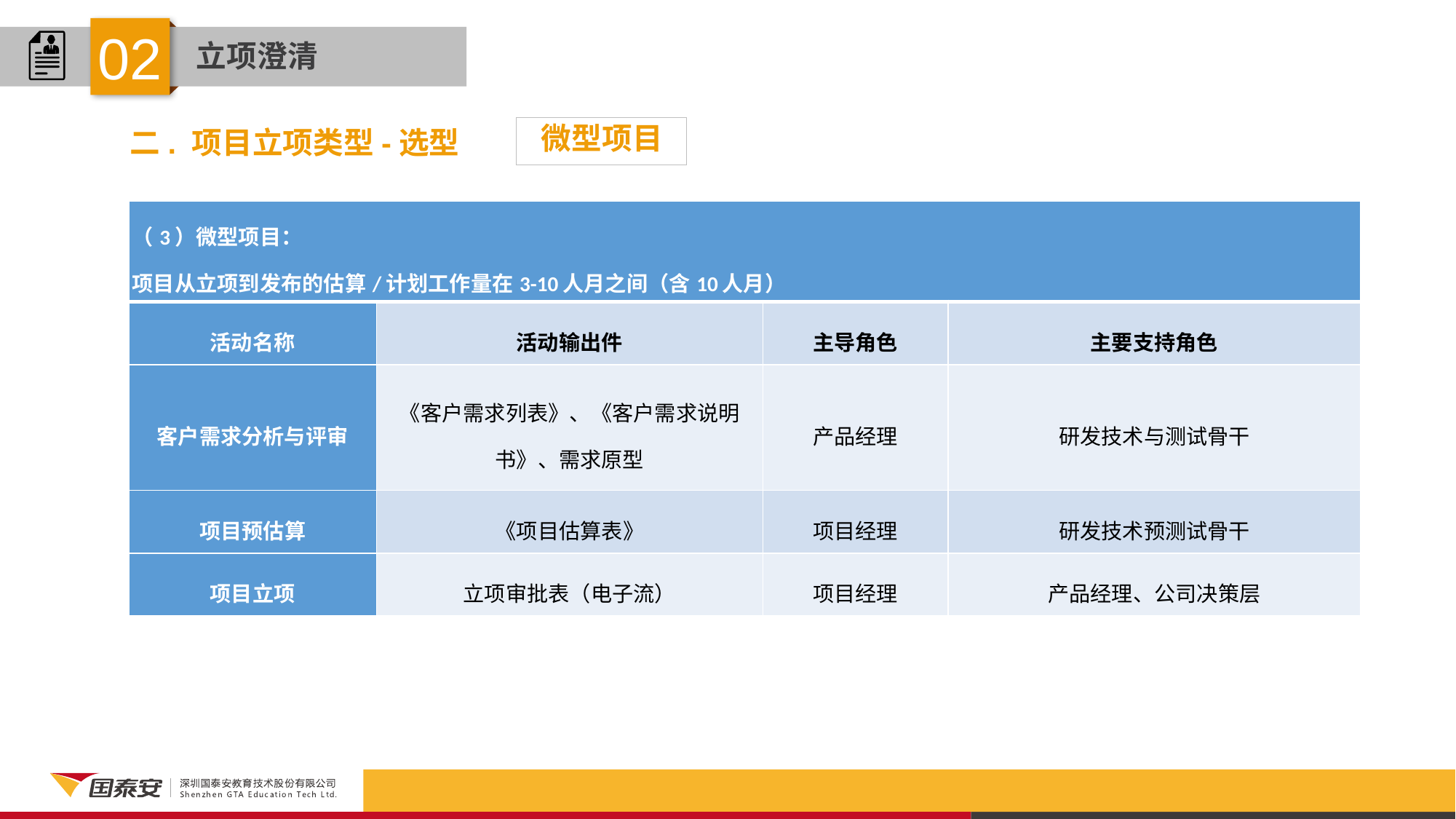

02

立项澄清

 微型项目
二. 项目立项类型-选型
| （3）微型项目： 项目从立项到发布的估算/计划工作量在3-10人月之间（含10人月） |  |  |  |
| --- | --- | --- | --- |
| 活动名称 | 活动输出件 | 主导角色 | 主要支持角色 |
| 客户需求分析与评审 | 《客户需求列表》、《客户需求说明书》、需求原型 | 产品经理 | 研发技术与测试骨干 |
| 项目预估算 | 《项目估算表》 | 项目经理 | 研发技术预测试骨干 |
| 项目立项 | 立项审批表（电子流） | 项目经理 | 产品经理、公司决策层 |